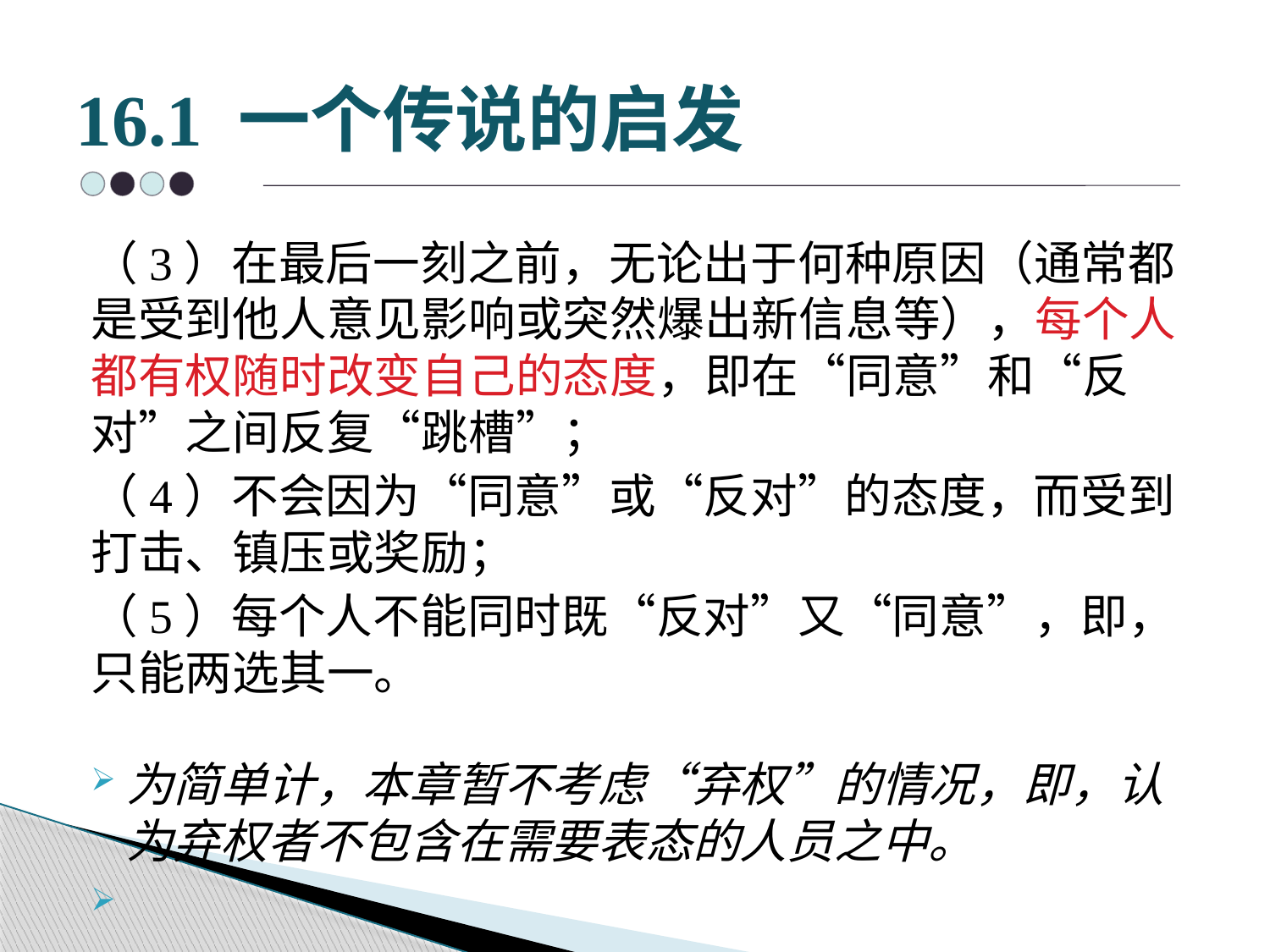

# 16.1 一个传说的启发

（3）在最后一刻之前，无论出于何种原因（通常都是受到他人意见影响或突然爆出新信息等），每个人都有权随时改变自己的态度，即在“同意”和“反对”之间反复“跳槽”；
（4）不会因为“同意”或“反对”的态度，而受到打击、镇压或奖励；
（5）每个人不能同时既“反对”又“同意”，即，只能两选其一。

为简单计，本章暂不考虑“弃权”的情况，即，认为弃权者不包含在需要表态的人员之中。